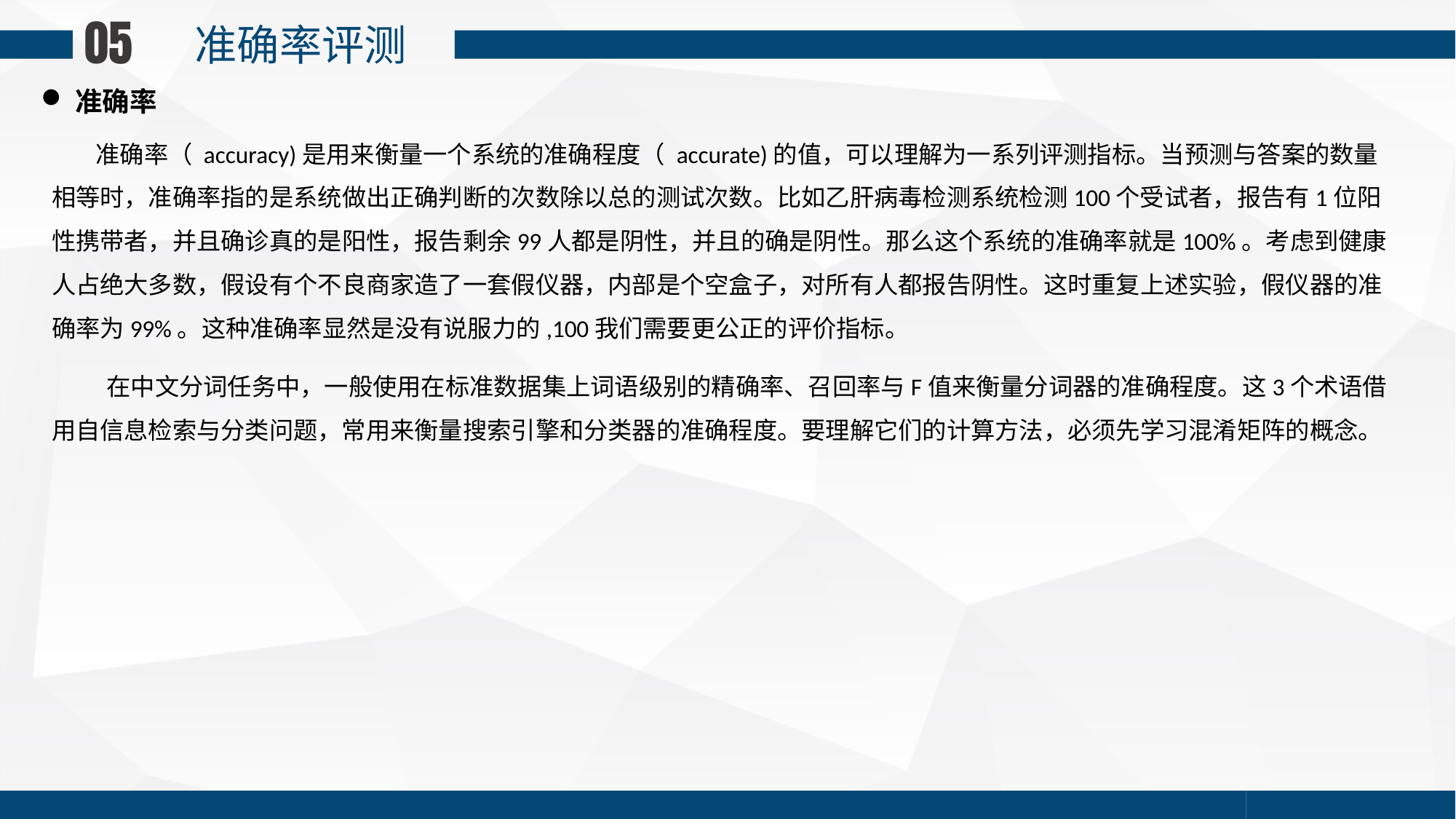

05
 准确率评测

准确率
       准确率（ accuracy)是用来衡量一个系统的准确程度（ accurate)的值，可以理解为一系列评测指标。当预测与答案的数量相等时，准确率指的是系统做出正确判断的次数除以总的测试次数。比如乙肝病毒检测系统检测100个受试者，报告有1位阳性携带者，并且确诊真的是阳性，报告剩余99人都是阴性，并且的确是阴性。那么这个系统的准确率就是100%。考虑到健康人占绝大多数，假设有个不良商家造了一套假仪器，内部是个空盒子，对所有人都报告阴性。这时重复上述实验，假仪器的准确率为99%。这种准确率显然是没有说服力的,100我们需要更公正的评价指标。
         在中文分词任务中，一般使用在标准数据集上词语级别的精确率、召回率与F值来衡量分词器的准确程度。这3个术语借用自信息检索与分类问题，常用来衡量搜索引擎和分类器的准确程度。要理解它们的计算方法，必须先学习混淆矩阵的概念。